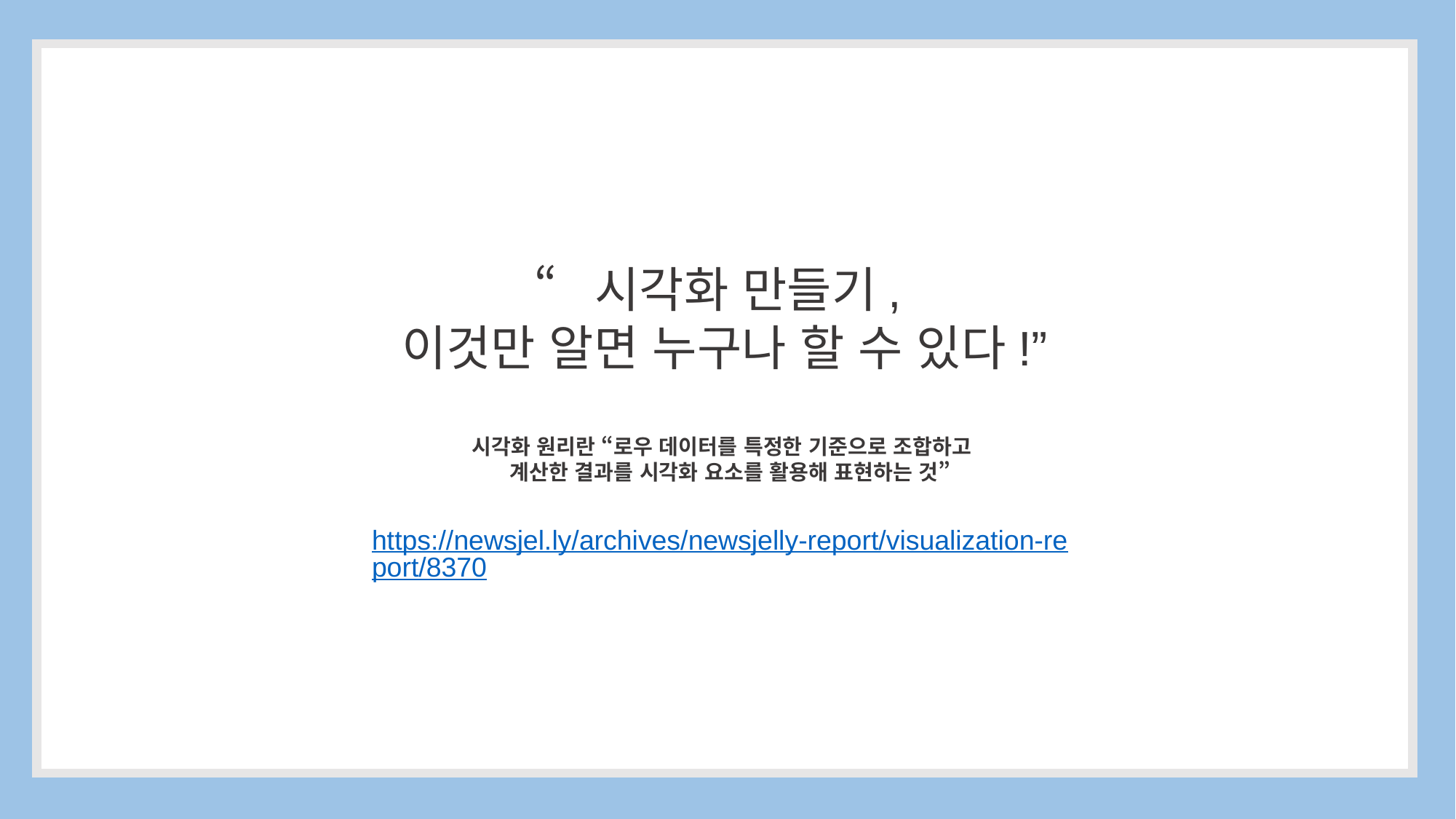

“시각화 만들기,
이것만 알면 누구나 할 수 있다!”

시각화 원리란 “로우 데이터를 특정한 기준으로 조합하고
 계산한 결과를 시각화 요소를 활용해 표현하는 것”
https://newsjel.ly/archives/newsjelly-report/visualization-report/8370